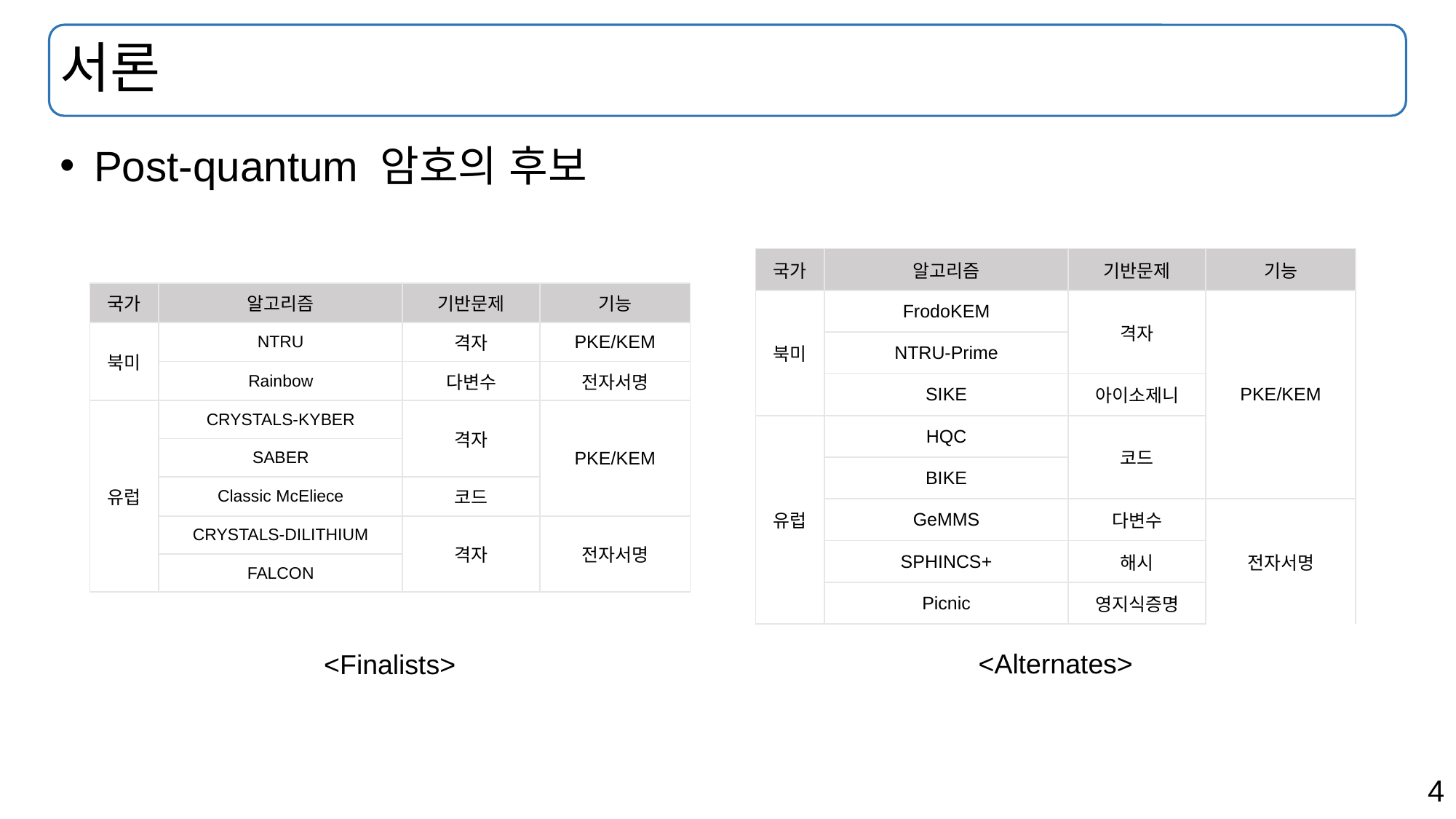

# 서론
Post-quantum 암호의 후보
| 국가 | 알고리즘 | 기반문제 | 기능 |
| --- | --- | --- | --- |
| 북미 | FrodoKEM | 격자 | PKE/KEM |
|  | NTRU-Prime |  |  |
|  | SIKE | 아이소제니 |  |
| 유럽 | HQC | 코드 |  |
|  | BIKE |  |  |
|  | GeMMS | 다변수 | 전자서명 |
|  | SPHINCS+ | 해시 | 전자서명 |
|  | Picnic | 영지식증명 |  |
| 국가 | 알고리즘 | 기반문제 | 기능 |
| --- | --- | --- | --- |
| 북미 | NTRU | 격자 | PKE/KEM |
|  | Rainbow | 다변수 | 전자서명 |
| 유럽 | CRYSTALS-KYBER | 격자 | PKE/KEM |
|  | SABER |  |  |
|  | Classic McEliece | 코드 |  |
|  | CRYSTALS-DILITHIUM | 격자 | 전자서명 |
|  | FALCON |  |  |
<Alternates>
<Finalists>